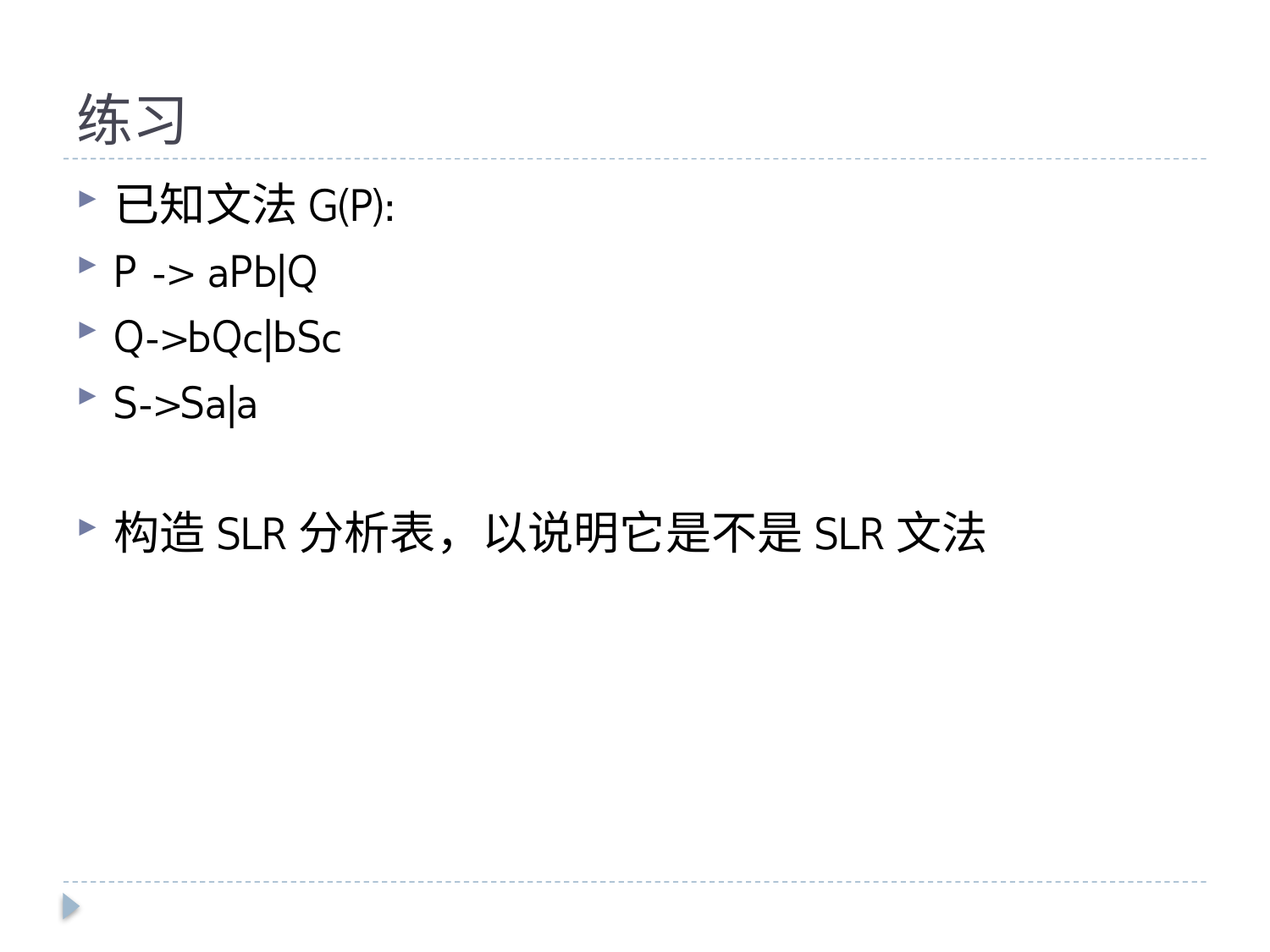

# 练习
已知文法G(P):
P -> aPb|Q
Q->bQc|bSc
S->Sa|a

构造SLR分析表，以说明它是不是SLR文法
25